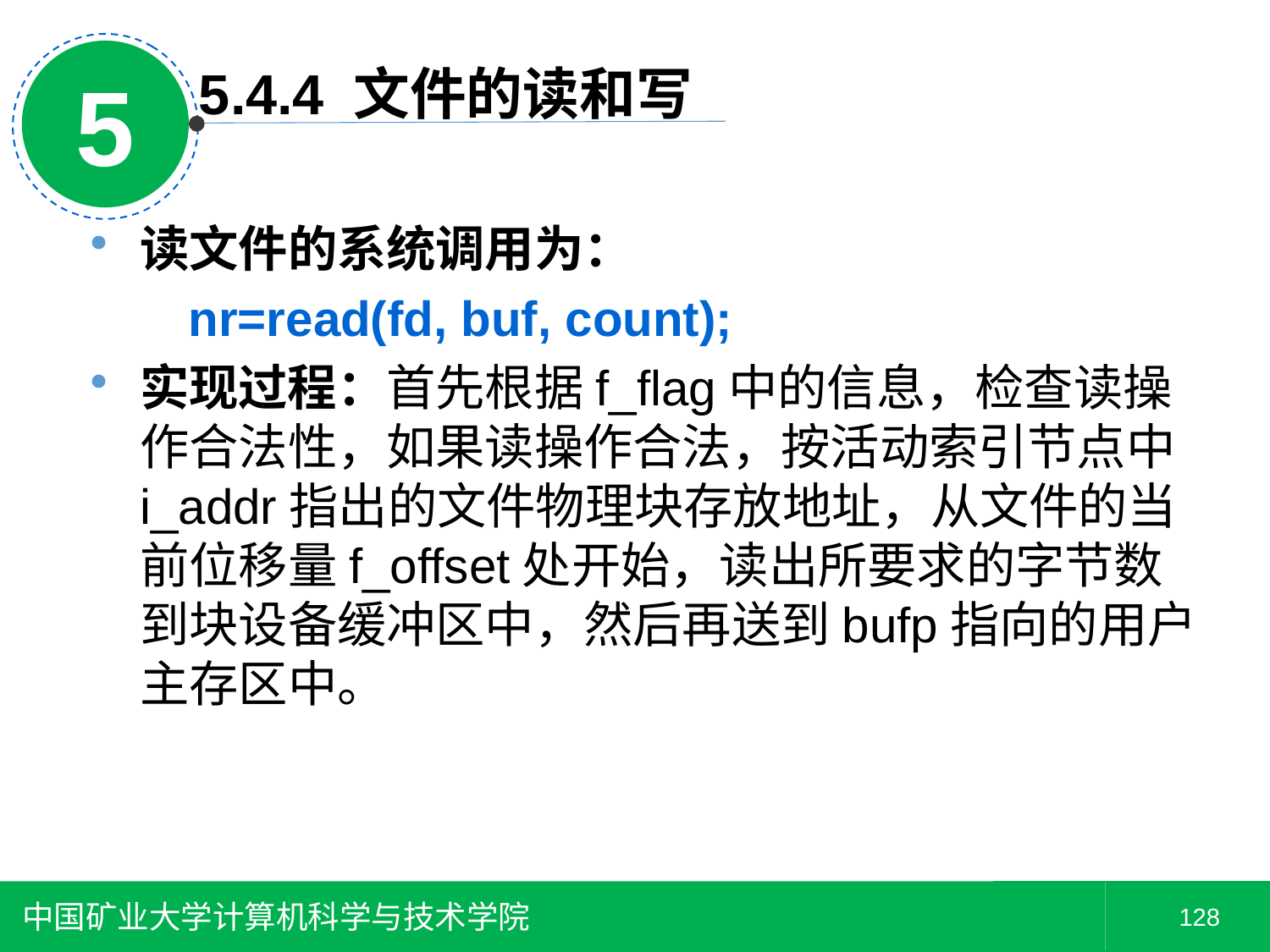

5
5.4.4 文件的读和写

读文件的系统调用为：
       nr=read(fd, buf, count);
实现过程：首先根据f_flag中的信息，检查读操作合法性，如果读操作合法，按活动索引节点中i_addr指出的文件物理块存放地址，从文件的当前位移量f_offset处开始，读出所要求的字节数到块设备缓冲区中，然后再送到bufp指向的用户主存区中。